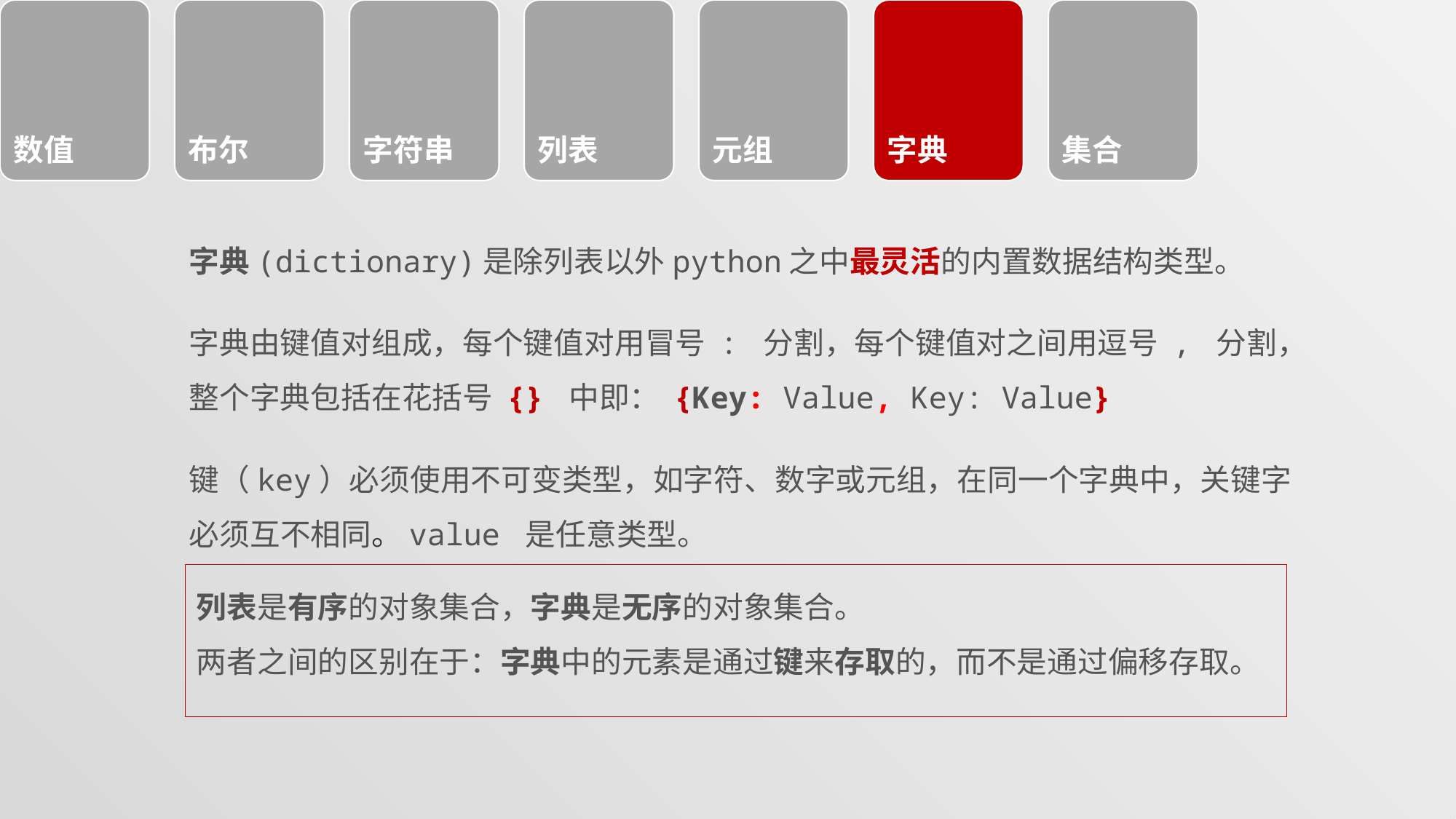

#
字典(dictionary)是除列表以外python之中最灵活的内置数据结构类型。
字典由键值对组成，每个键值对用冒号 : 分割，每个键值对之间用逗号 , 分割，整个字典包括在花括号 {} 中即： {Key: Value, Key: Value}
键（key）必须使用不可变类型，如字符、数字或元组，在同一个字典中，关键字必须互不相同。value 是任意类型。

列表是有序的对象集合，字典是无序的对象集合。
两者之间的区别在于：字典中的元素是通过键来存取的，而不是通过偏移存取。